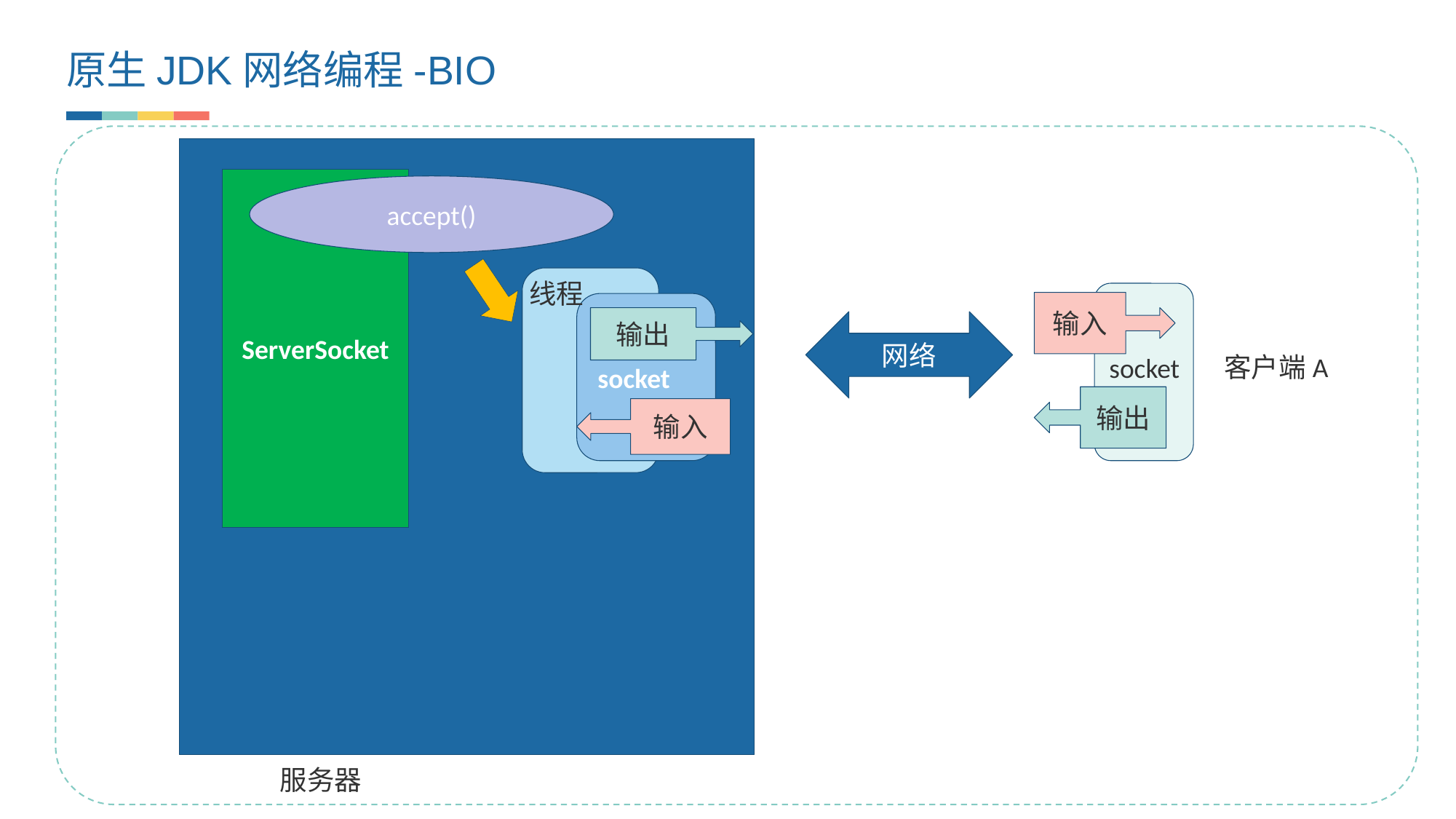

原生JDK网络编程-BIO

ServerSocket
accept()

线程

输入

输出
网络
客户端A
socket
socket
输出
输入
服务器